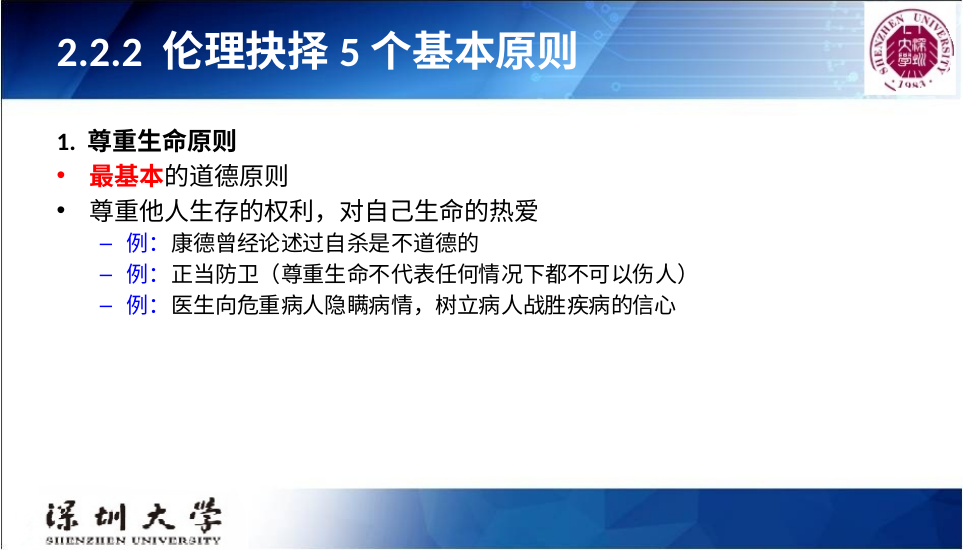

# 2.2.2 伦理抉择5个基本原则
1. 尊重生命原则
最基本的道德原则
尊重他人生存的权利，对自己生命的热爱
例：康德曾经论述过自杀是不道德的
例：正当防卫（尊重生命不代表任何情况下都不可以伤人）
例：医生向危重病人隐瞒病情，树立病人战胜疾病的信心

20